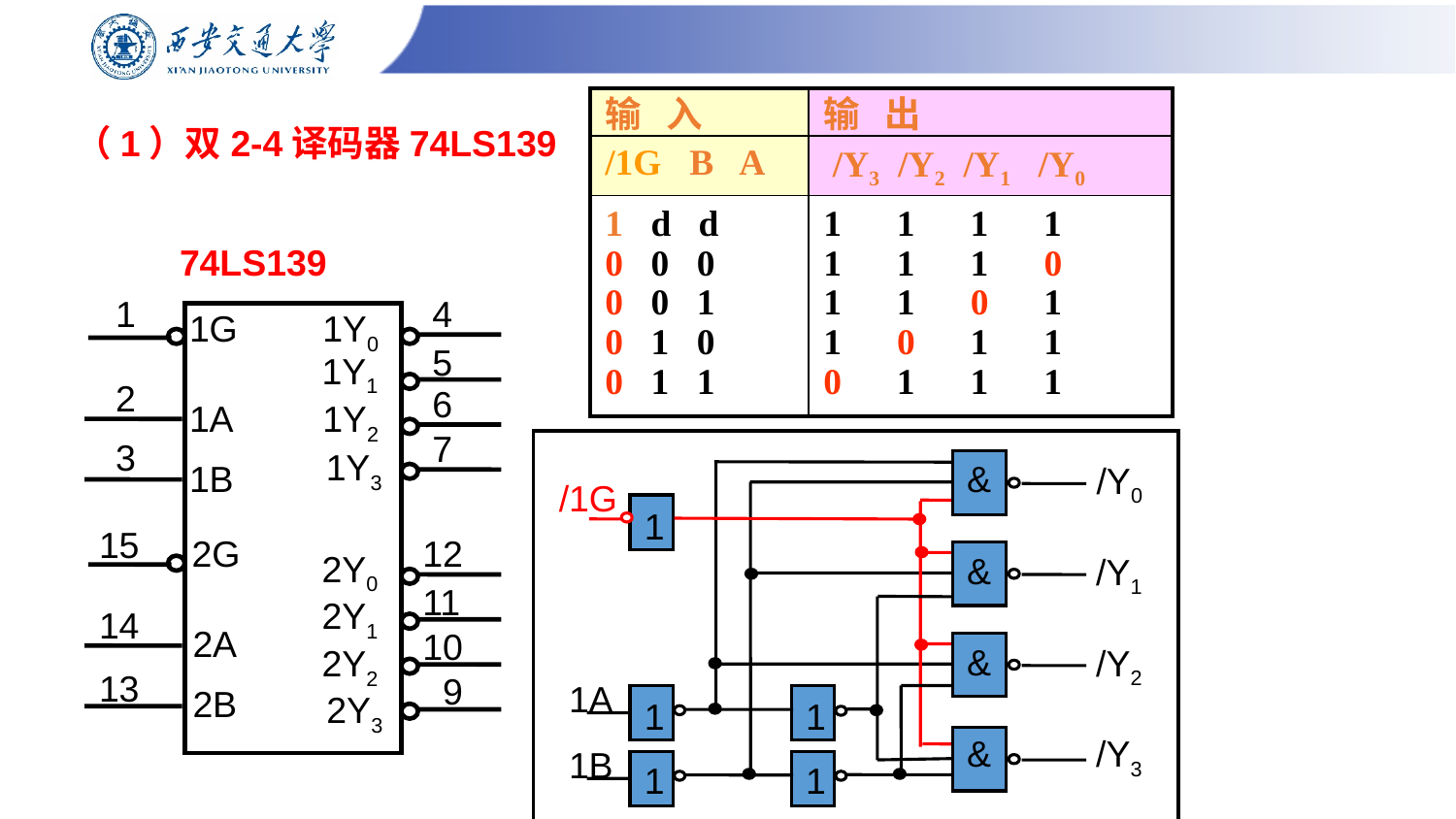

| 输 入 | 输 出 |
| --- | --- |
| /1G B A | /Y3 /Y2 /Y1 /Y0 |
| 1 d d 0 0 0 0 0 1 0 1 0 0 1 1 | 1 1 1 1 1 1 1 0 1 1 0 1 1 0 1 1 0 1 1 1 |

（1）双2-4译码器74LS139
74LS139
1
4
1G
1Y0

5
1Y1
2

6
1A
1Y2

7
3
1Y3
1B

15
2G
12
2Y0

11
2Y1
14
2A

10
2Y2
13

9
2B
2Y3

&
/Y0

/1G

1

&

/Y1

&

/Y2

1A

1
1

&
/Y3

1B

1
1